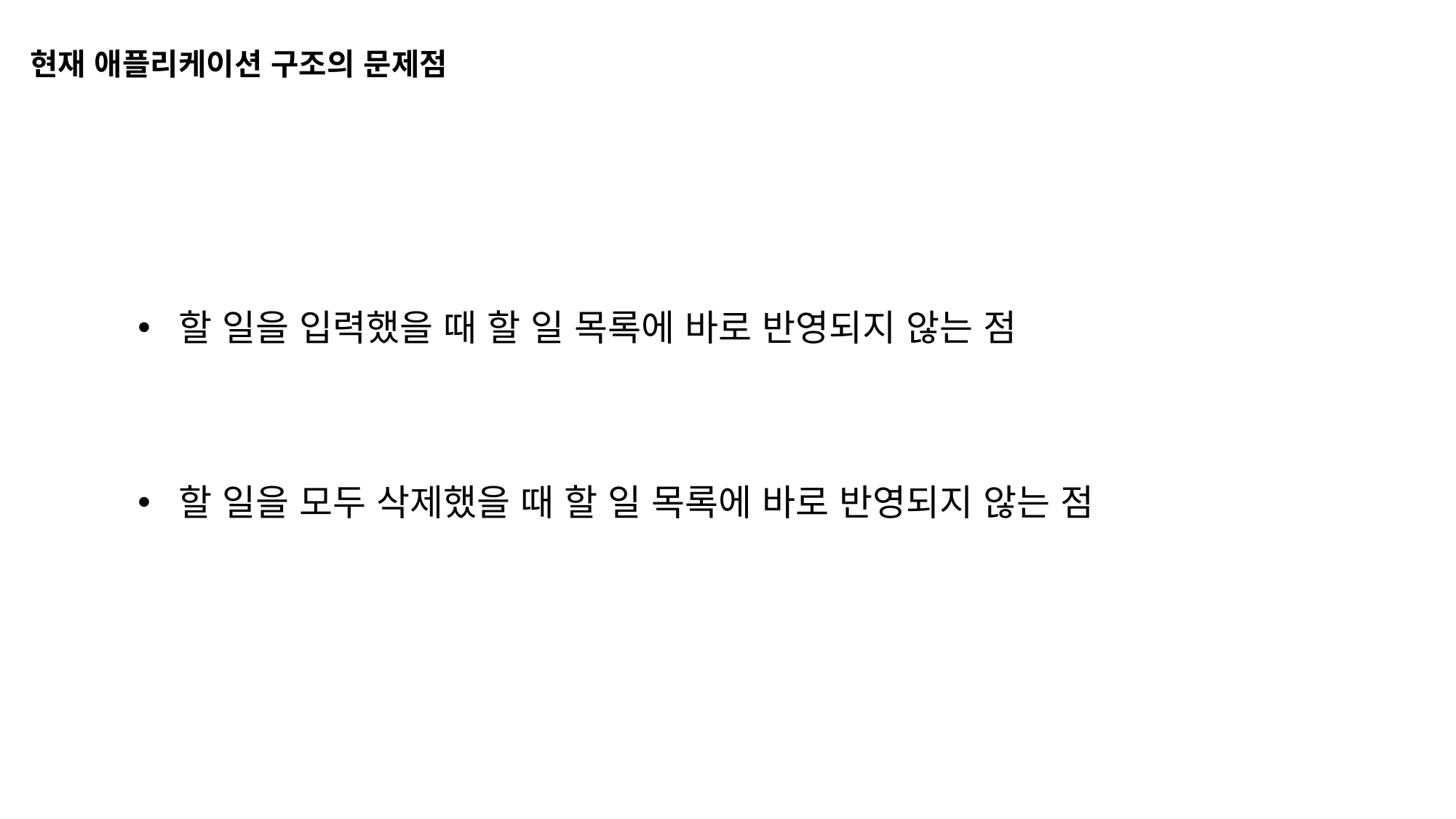

현재 애플리케이션 구조의 문제점
할 일을 입력했을 때 할 일 목록에 바로 반영되지 않는 점

할 일을 모두 삭제했을 때 할 일 목록에 바로 반영되지 않는 점